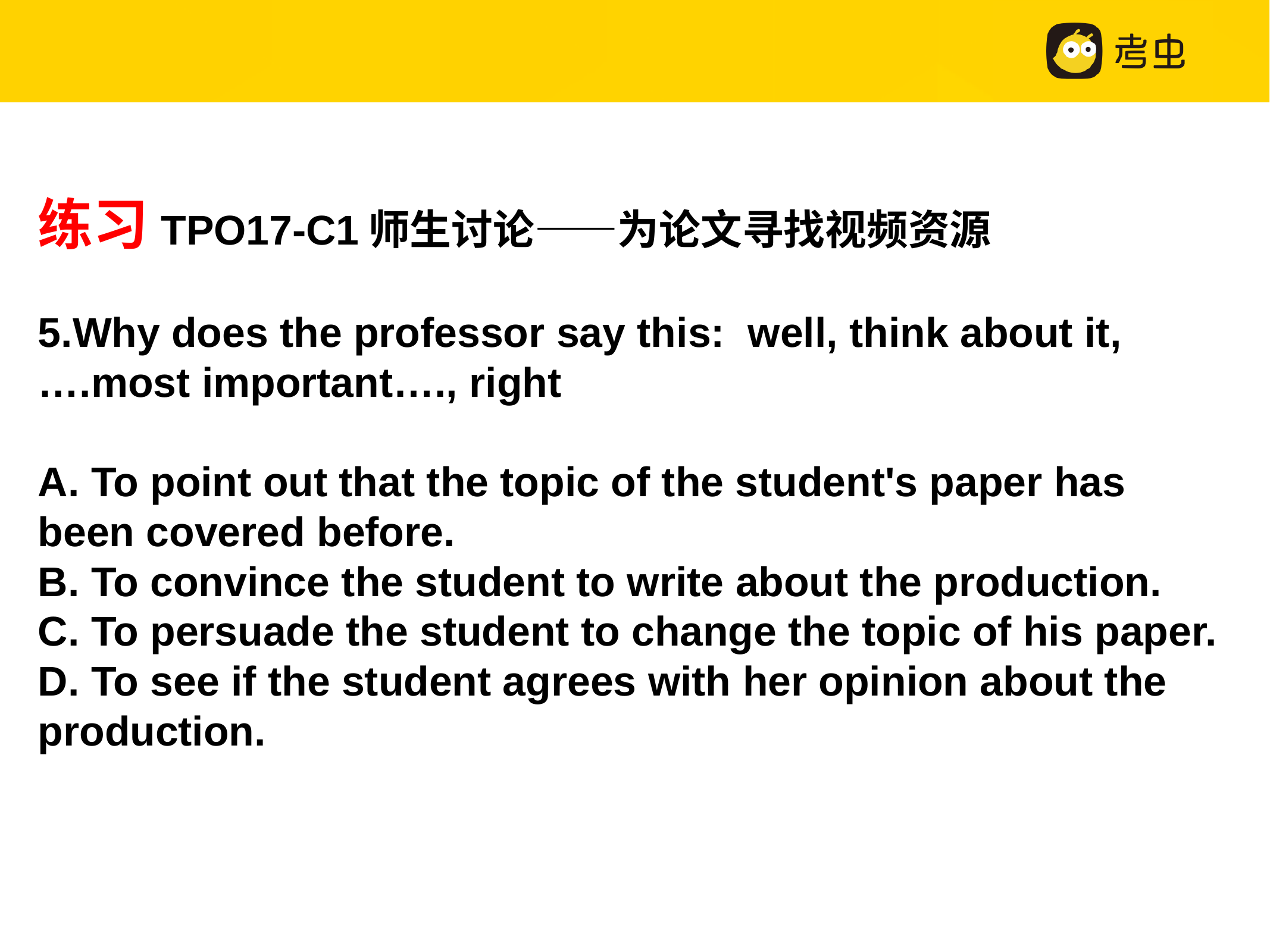

练习TPO17-C1师生讨论——为论文寻找视频资源

5.Why does the professor say this:  well, think about it,….most important…., right

A. To point out that the topic of the student's paper has been covered before.
B. To convince the student to write about the production.
C. To persuade the student to change the topic of his paper.
D. To see if the student agrees with her opinion about the production.